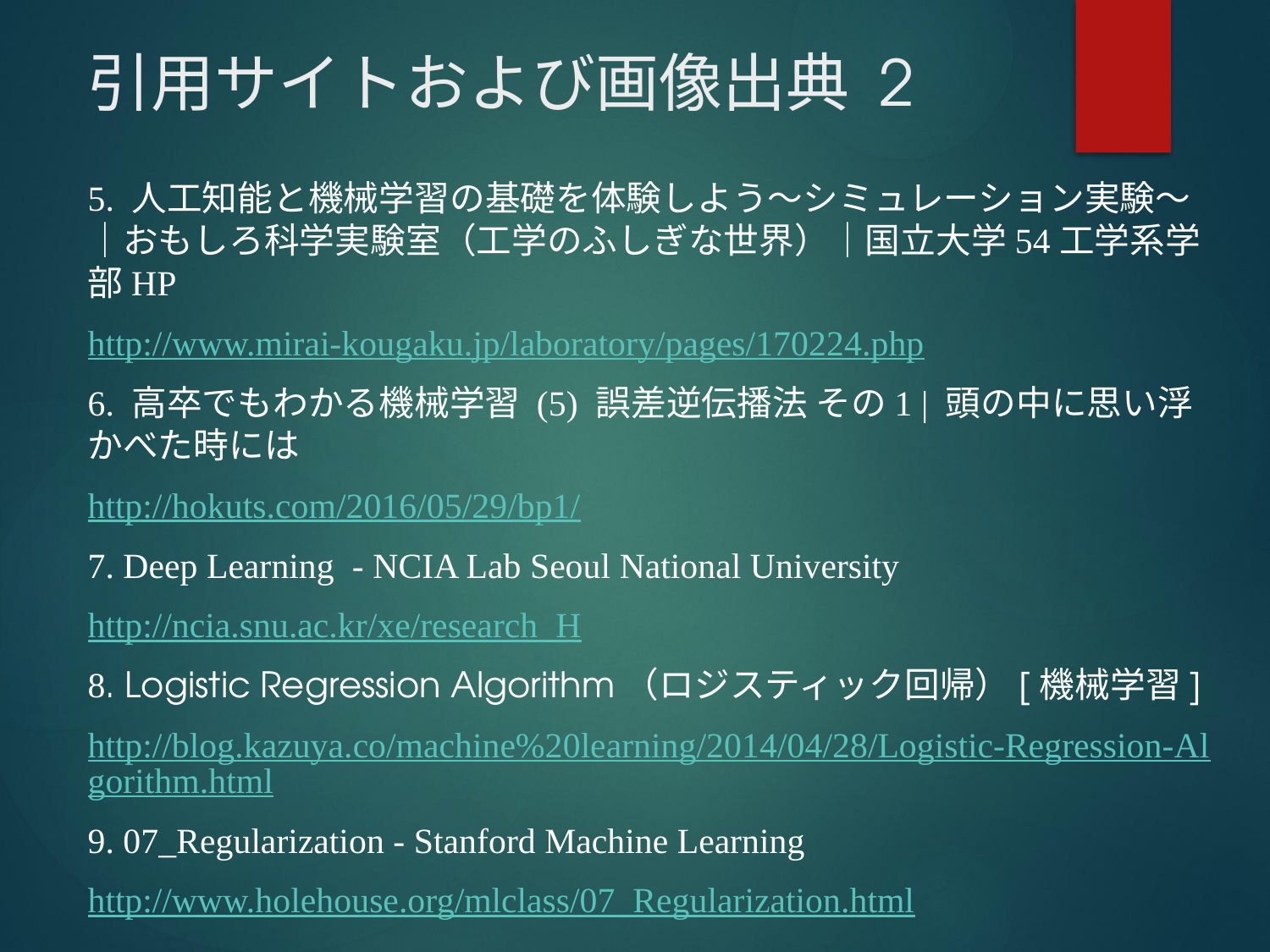

# 引用サイトおよび画像出典 2
5. 人工知能と機械学習の基礎を体験しよう～シミュレーション実験～｜おもしろ科学実験室（工学のふしぎな世界）｜国立大学54工学系学部HP
http://www.mirai-kougaku.jp/laboratory/pages/170224.php
6. 高卒でもわかる機械学習 (5) 誤差逆伝播法 その1 | 頭の中に思い浮かべた時には
http://hokuts.com/2016/05/29/bp1/
7. Deep Learning  - NCIA Lab Seoul National University
http://ncia.snu.ac.kr/xe/research_H
8. Logistic Regression Algorithm（ロジスティック回帰）[機械学習]
http://blog.kazuya.co/machine%20learning/2014/04/28/Logistic-Regression-Algorithm.html
9. 07_Regularization - Stanford Machine Learning
http://www.holehouse.org/mlclass/07_Regularization.html